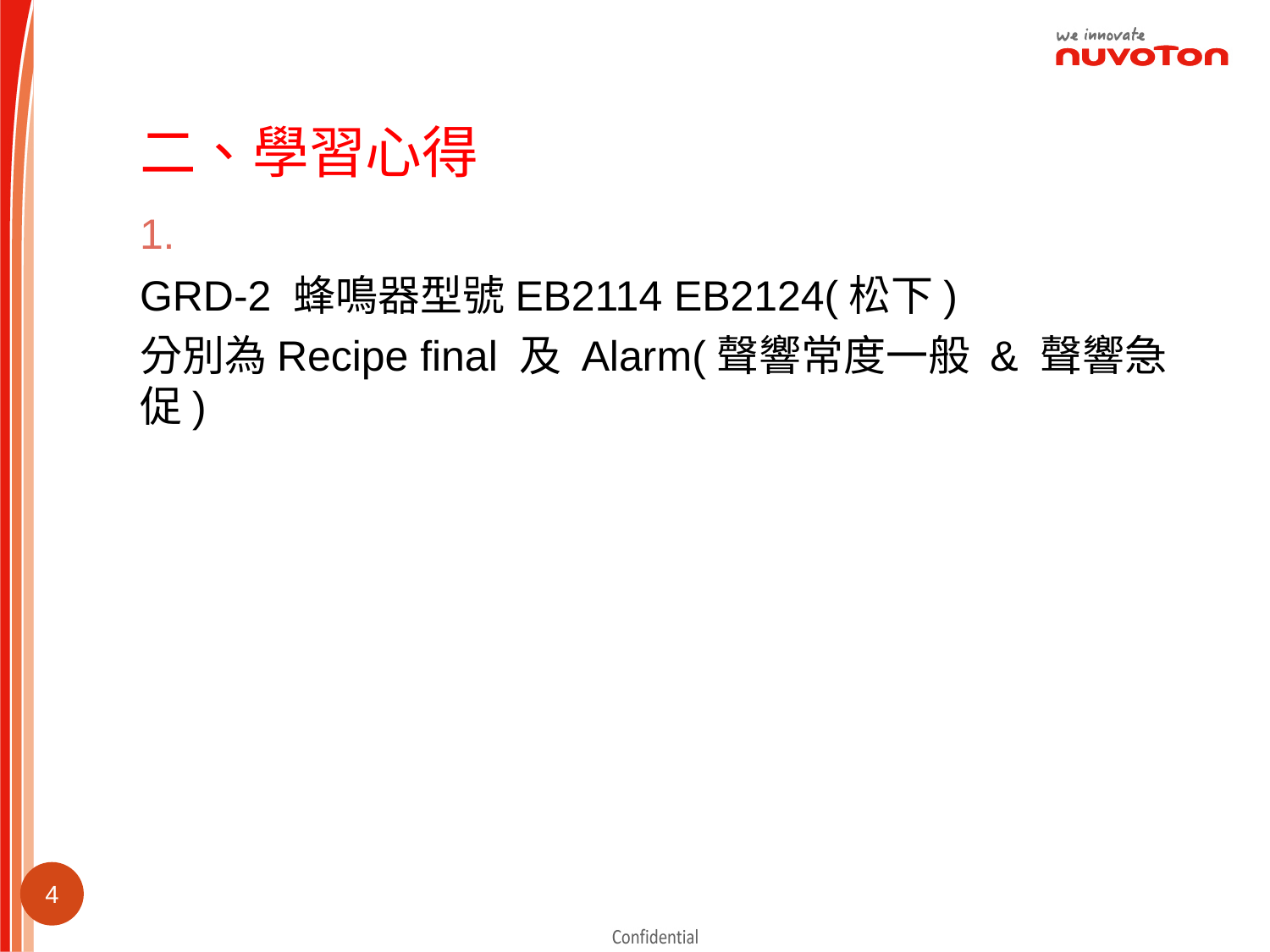

# 二、學習心得
1.
GRD-2 蜂鳴器型號EB2114 EB2124(松下)
分別為Recipe final 及 Alarm(聲響常度一般 & 聲響急促)

4